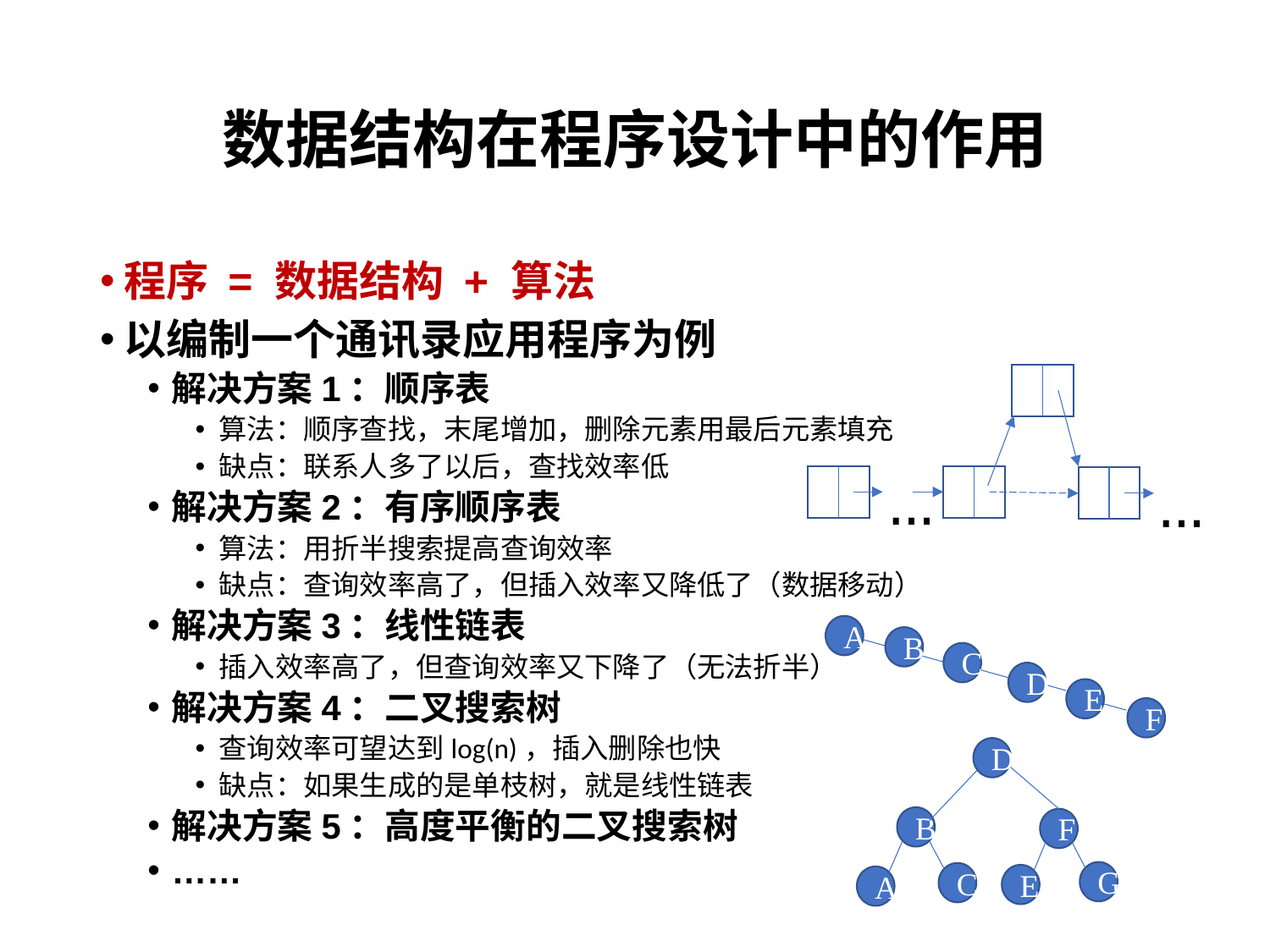

# 数据结构在程序设计中的作用
程序 = 数据结构 + 算法
以编制一个通讯录应用程序为例
解决方案1：顺序表
算法：顺序查找，末尾增加，删除元素用最后元素填充
缺点：联系人多了以后，查找效率低
解决方案2：有序顺序表
算法：用折半搜索提高查询效率
缺点：查询效率高了，但插入效率又降低了（数据移动）
解决方案3：线性链表
插入效率高了，但查询效率又下降了（无法折半）
解决方案4：二叉搜索树
查询效率可望达到log(n)，插入删除也快
缺点：如果生成的是单枝树，就是线性链表
解决方案5：高度平衡的二叉搜索树
……

…
…

A
B
C
D
E
F
D
B
C
A
F
G
E